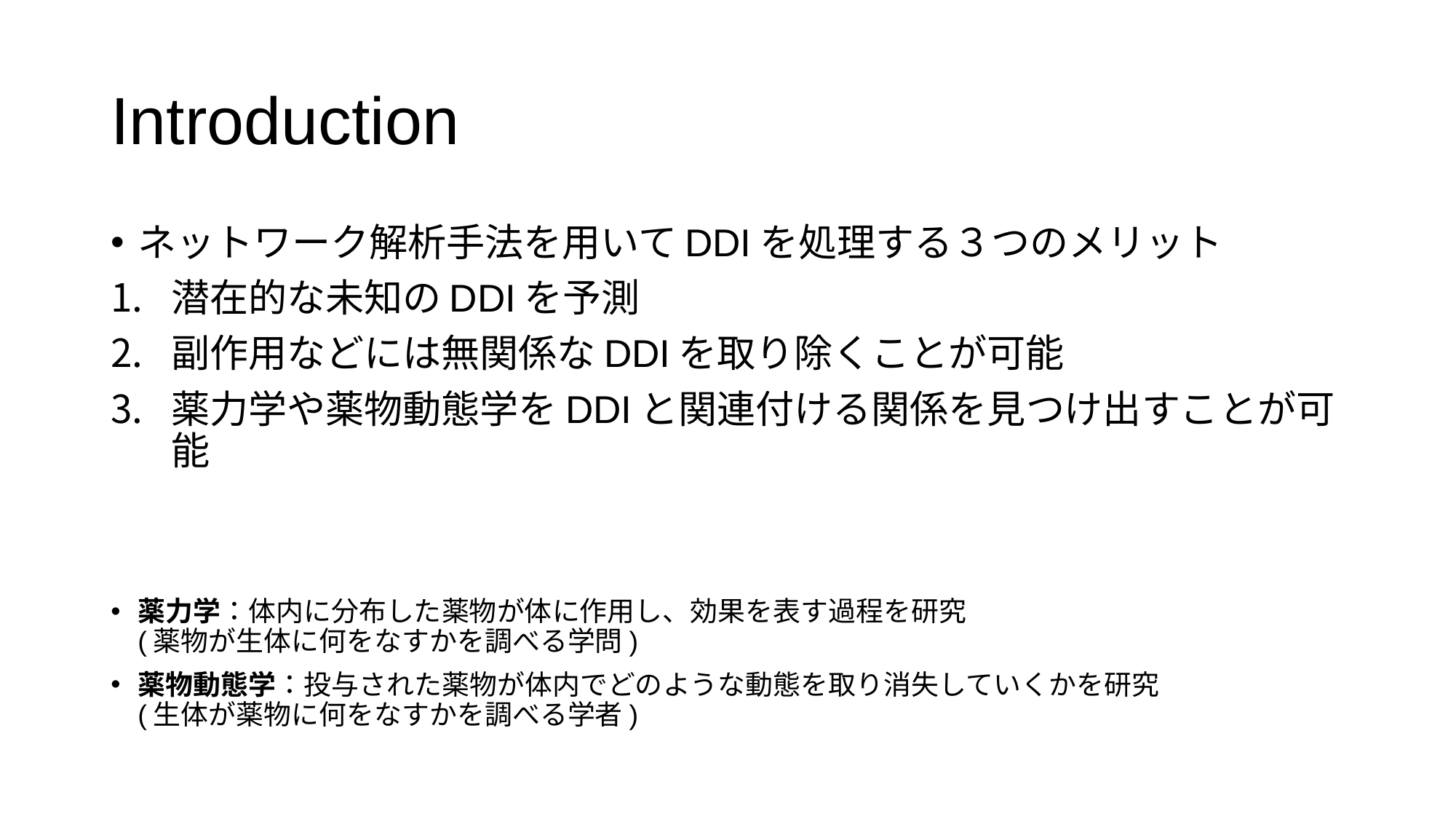

# Introduction
ネットワーク解析手法を用いてDDIを処理する３つのメリット
潜在的な未知のDDIを予測
副作用などには無関係なDDIを取り除くことが可能
薬力学や薬物動態学をDDIと関連付ける関係を見つけ出すことが可能

薬力学：体内に分布した薬物が体に作用し、効果を表す過程を研究
(薬物が生体に何をなすかを調べる学問)
薬物動態学：投与された薬物が体内でどのような動態を取り消失していくかを研究
(生体が薬物に何をなすかを調べる学者)